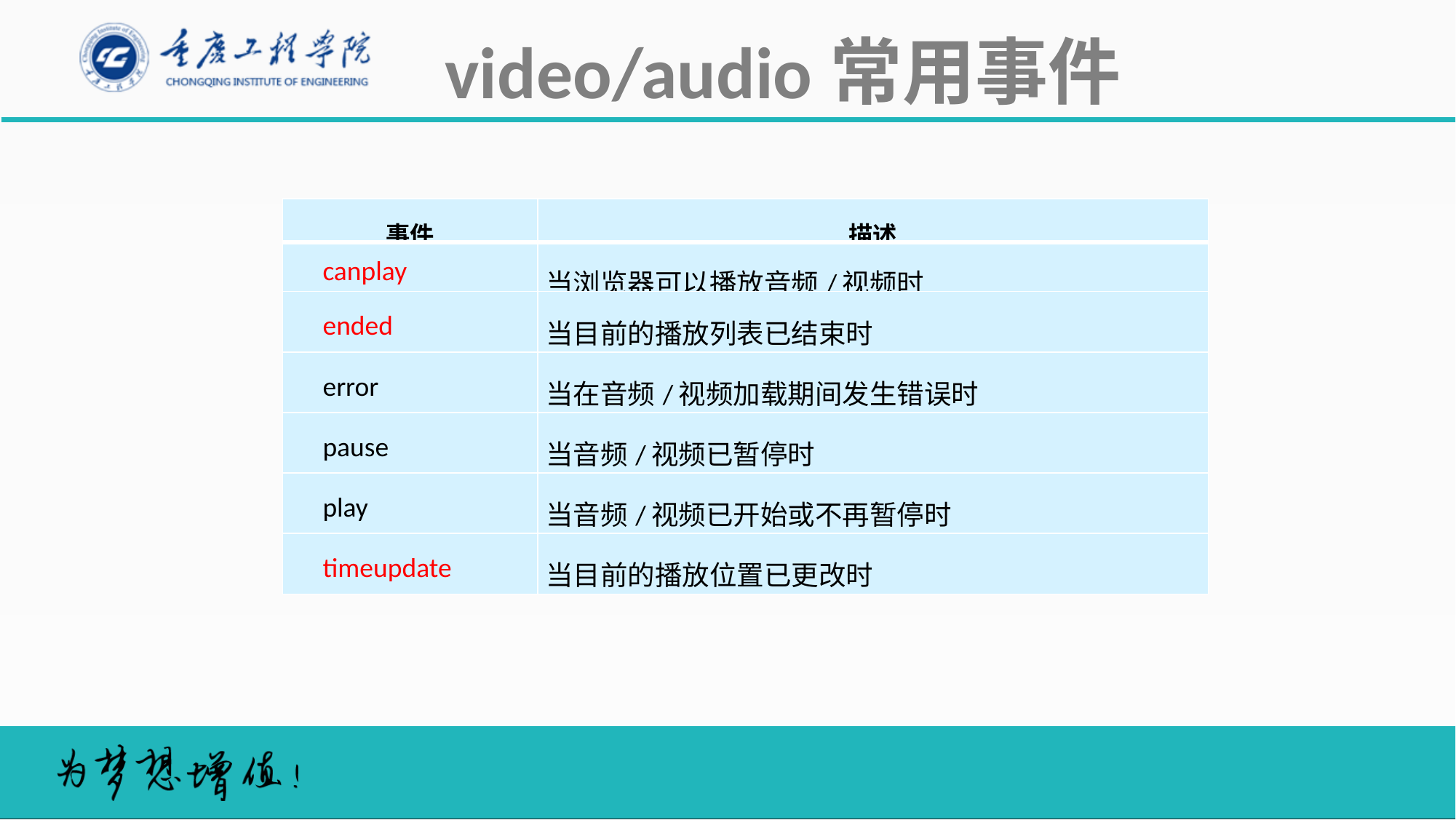

video/audio常用事件
| 事件 | 描述 |
| --- | --- |
| canplay | 当浏览器可以播放音频/视频时 |
| ended | 当目前的播放列表已结束时 |
| error | 当在音频/视频加载期间发生错误时 |
| pause | 当音频/视频已暂停时 |
| play | 当音频/视频已开始或不再暂停时 |
| timeupdate | 当目前的播放位置已更改时 |